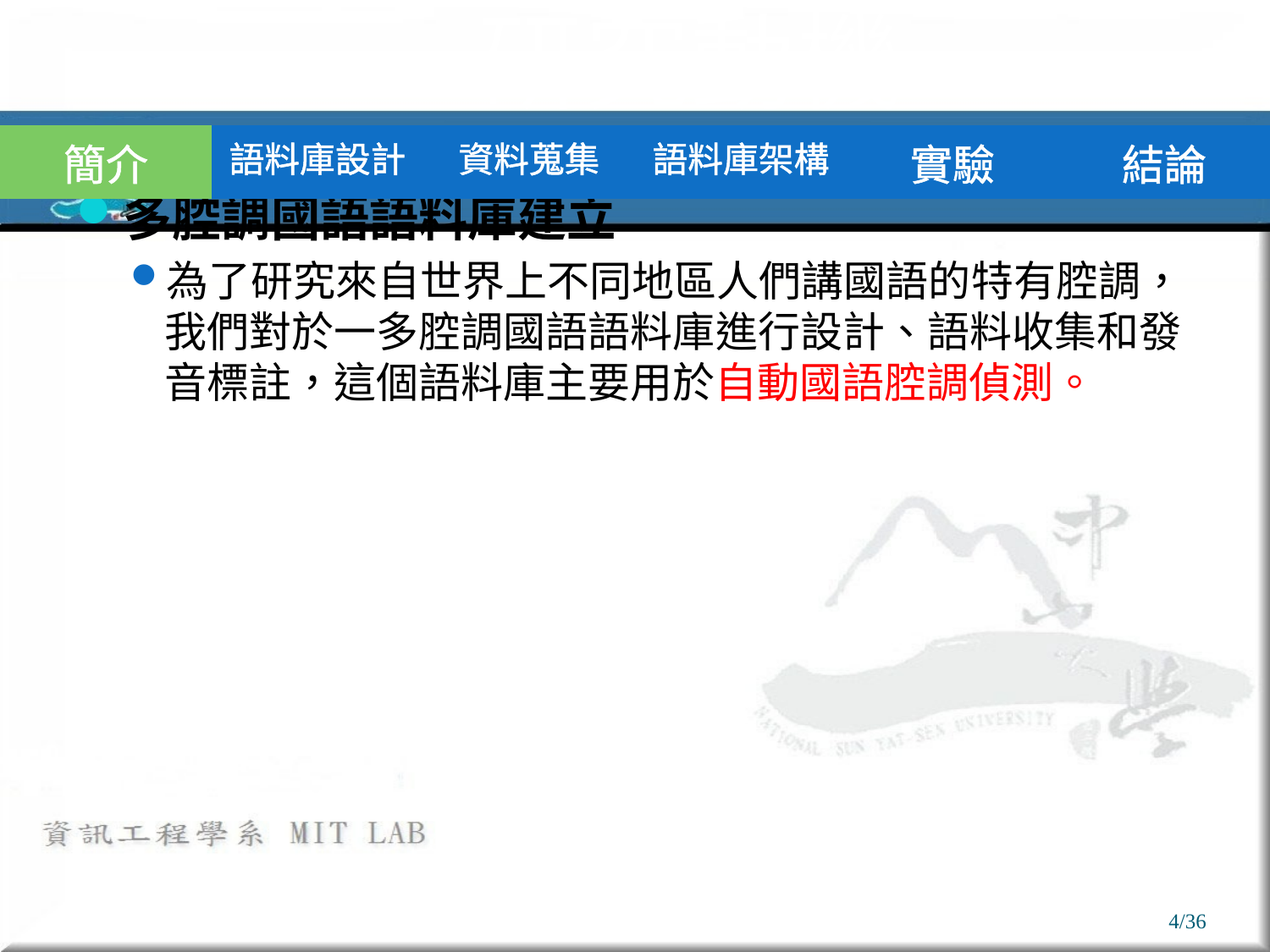

# 研究動機
| 簡介 | 語料庫設計 | 資料蒐集 | 語料庫架構 | 實驗 | 結論 |
| --- | --- | --- | --- | --- | --- |
多腔調國語語料庫建立
為了研究來自世界上不同地區人們講國語的特有腔調，我們對於一多腔調國語語料庫進行設計、語料收集和發音標註，這個語料庫主要用於自動國語腔調偵測。
4/36